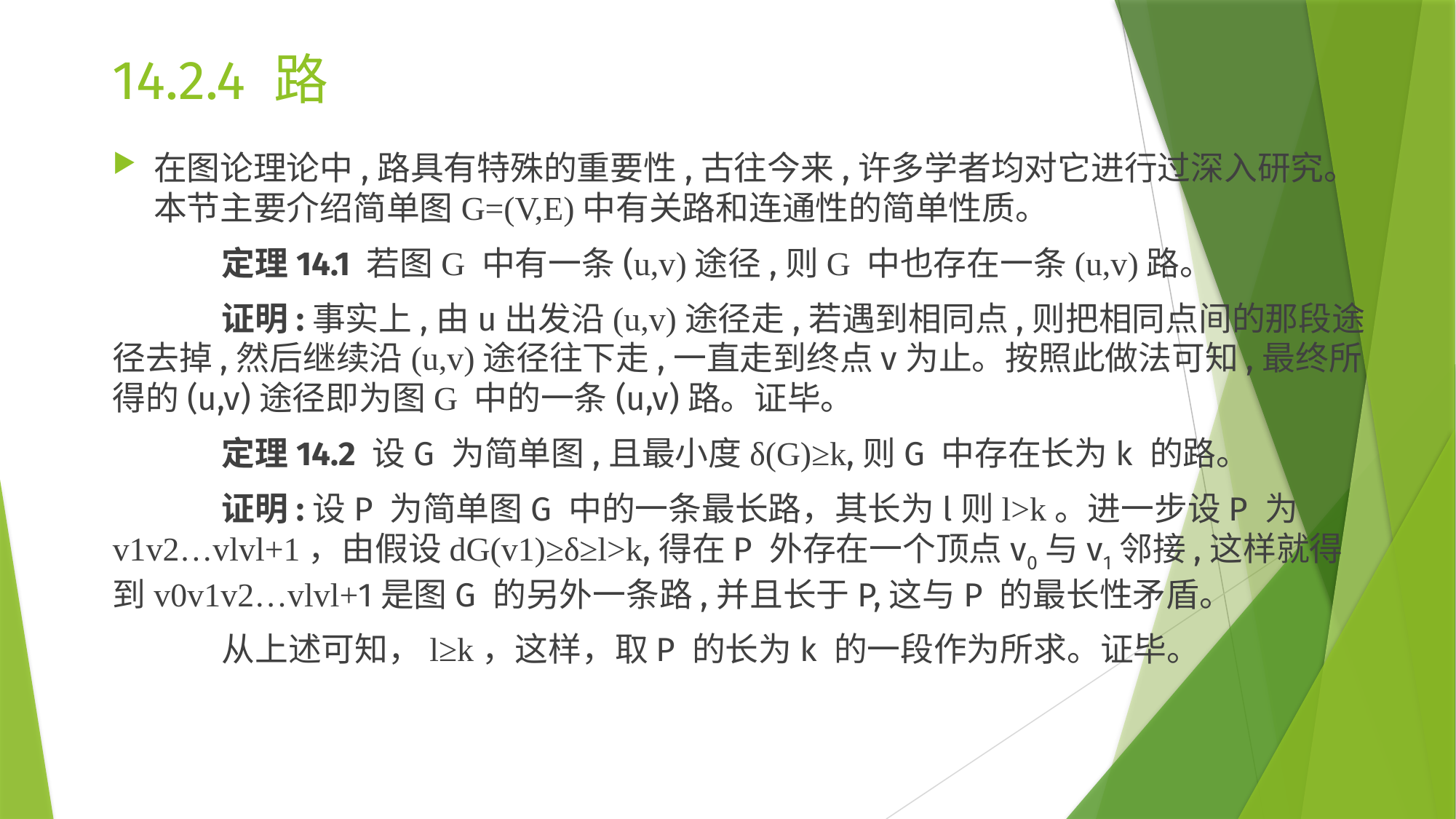

14.2.4 路
在图论理论中,路具有特殊的重要性,古往今来,许多学者均对它进行过深入研究。本节主要介绍简单图G=(V,E)中有关路和连通性的简单性质。
	定理14.1 若图G 中有一条(u,v)途径,则G 中也存在一条(u,v)路。
	证明:事实上,由u出发沿(u,v)途径走,若遇到相同点,则把相同点间的那段途径去掉,然后继续沿(u,v)途径往下走,一直走到终点v为止。按照此做法可知,最终所得的(u,v)途径即为图G 中的一条(u,v)路。证毕。
	定理14.2 设G 为简单图,且最小度δ(G)≥k,则G 中存在长为k 的路。
	证明:设P 为简单图G 中的一条最长路，其长为l则l>k。进一步设P 为v1v2…vlvl+1，由假设dG(v1)≥δ≥l>k,得在P 外存在一个顶点v0与v1邻接,这样就得到v0v1v2…vlvl+1是图G 的另外一条路,并且长于P,这与P 的最长性矛盾。
	从上述可知，l≥k，这样，取P 的长为k 的一段作为所求。证毕。